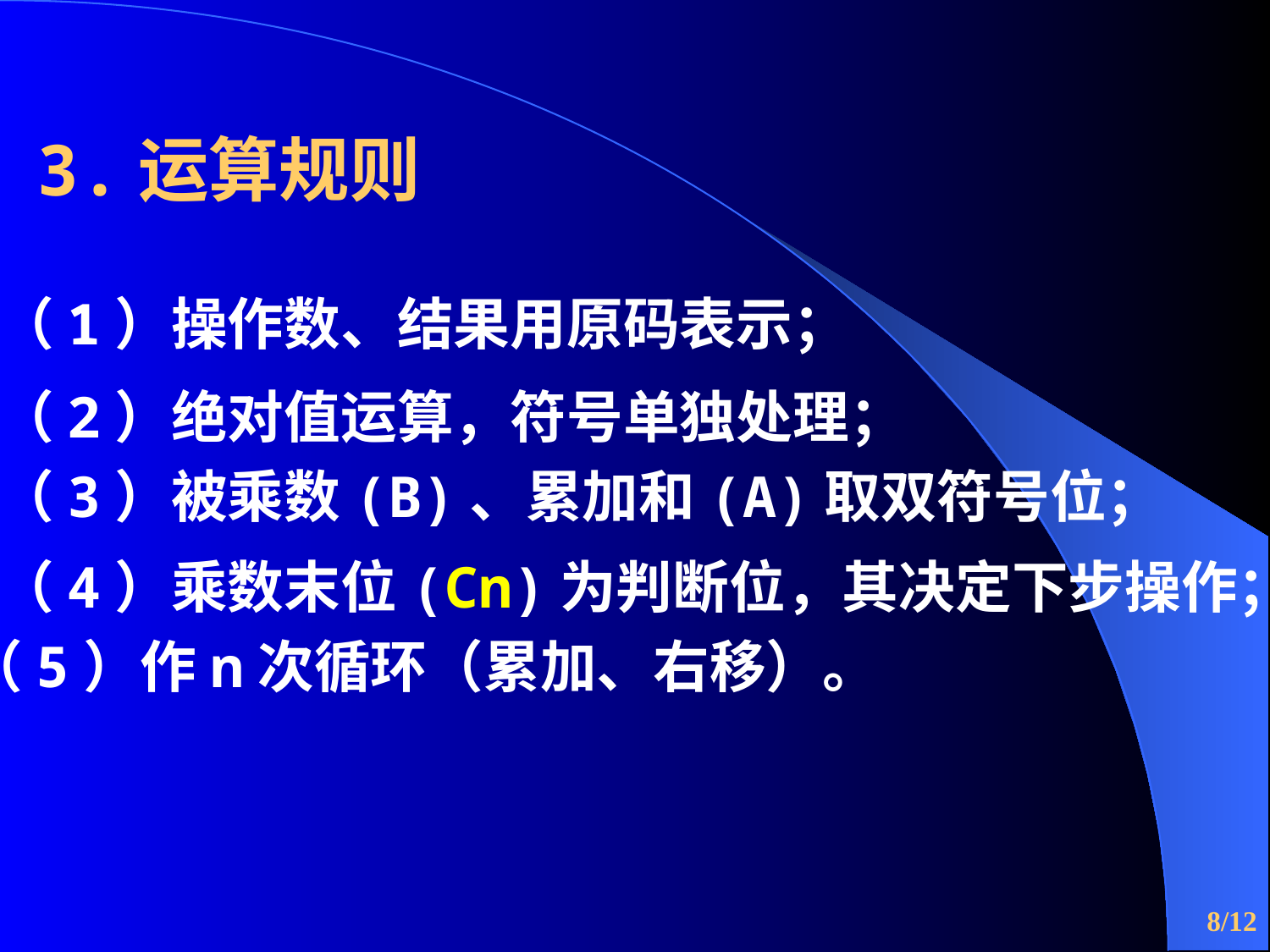

3.运算规则
（1）操作数、结果用原码表示；
（2）绝对值运算，符号单独处理；
（3）被乘数(B)、累加和(A)取双符号位；
（4）乘数末位(Cn)为判断位，其决定下步操作；
（5）作n次循环（累加、右移）。
8/12